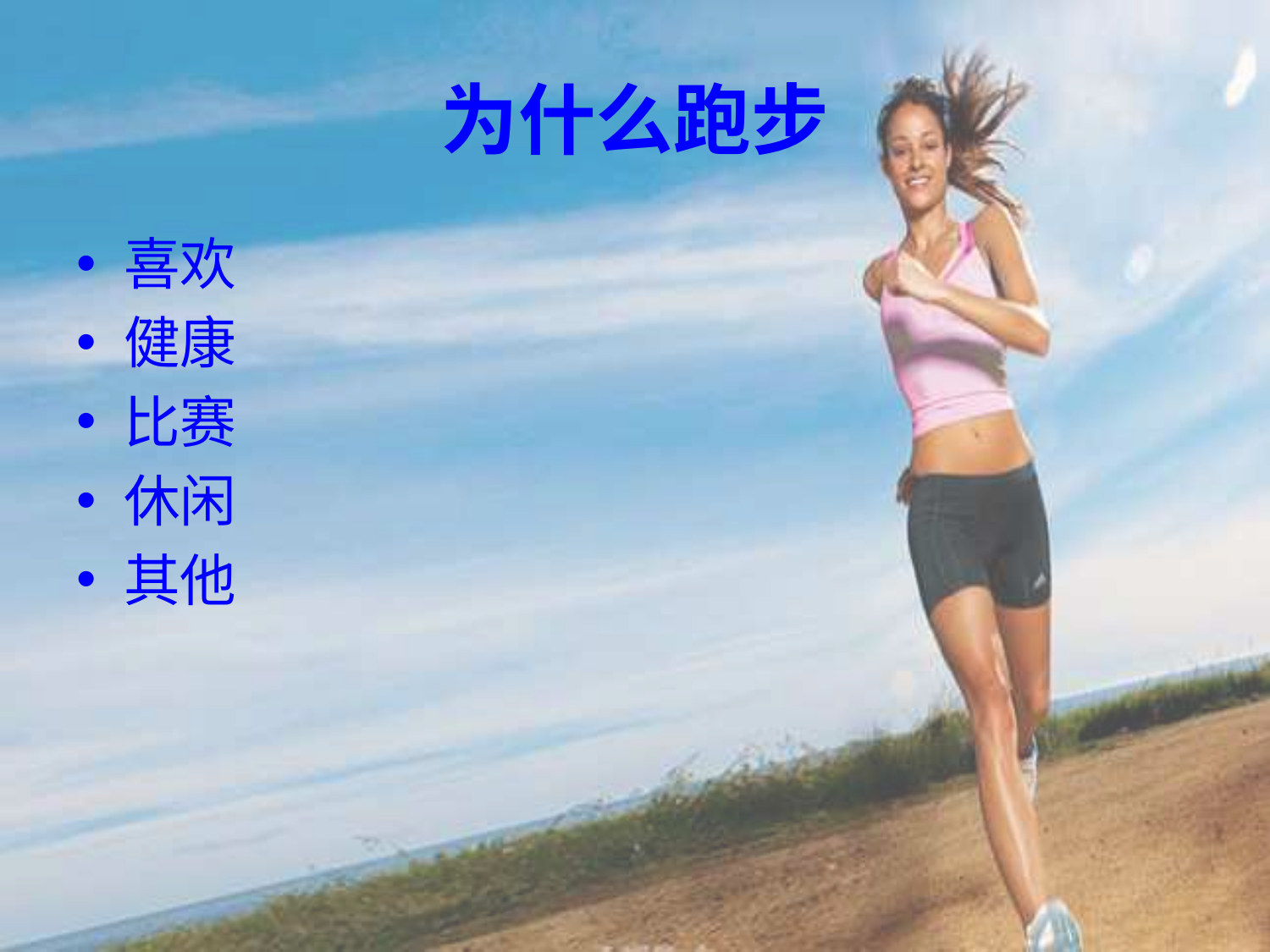

# 为什么跑步
喜欢
健康
比赛
休闲
其他